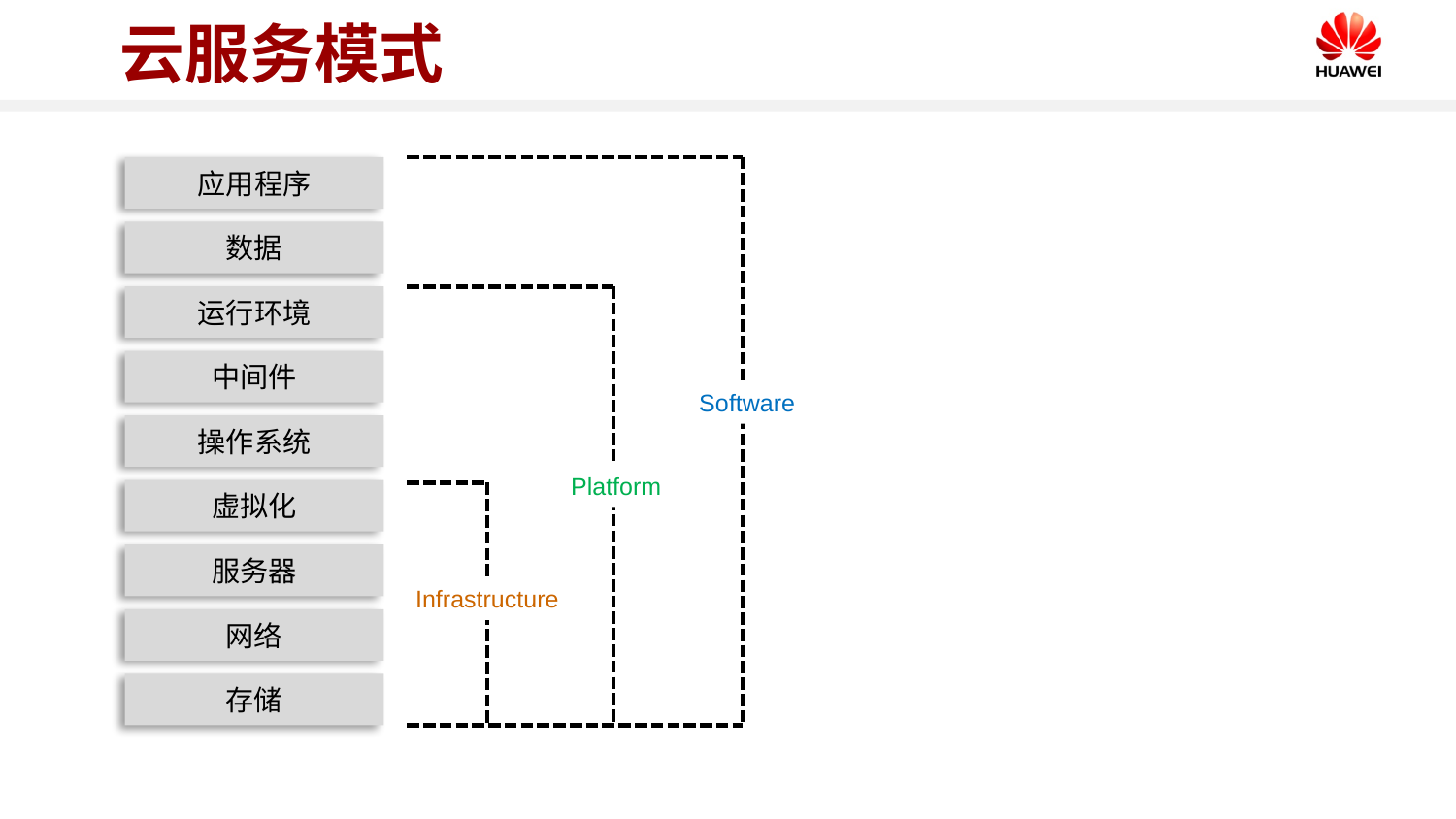

# 云服务模式
应用程序
数据
运行环境
中间件
Software
操作系统
Platform
虚拟化
服务器
Infrastructure
网络
存储